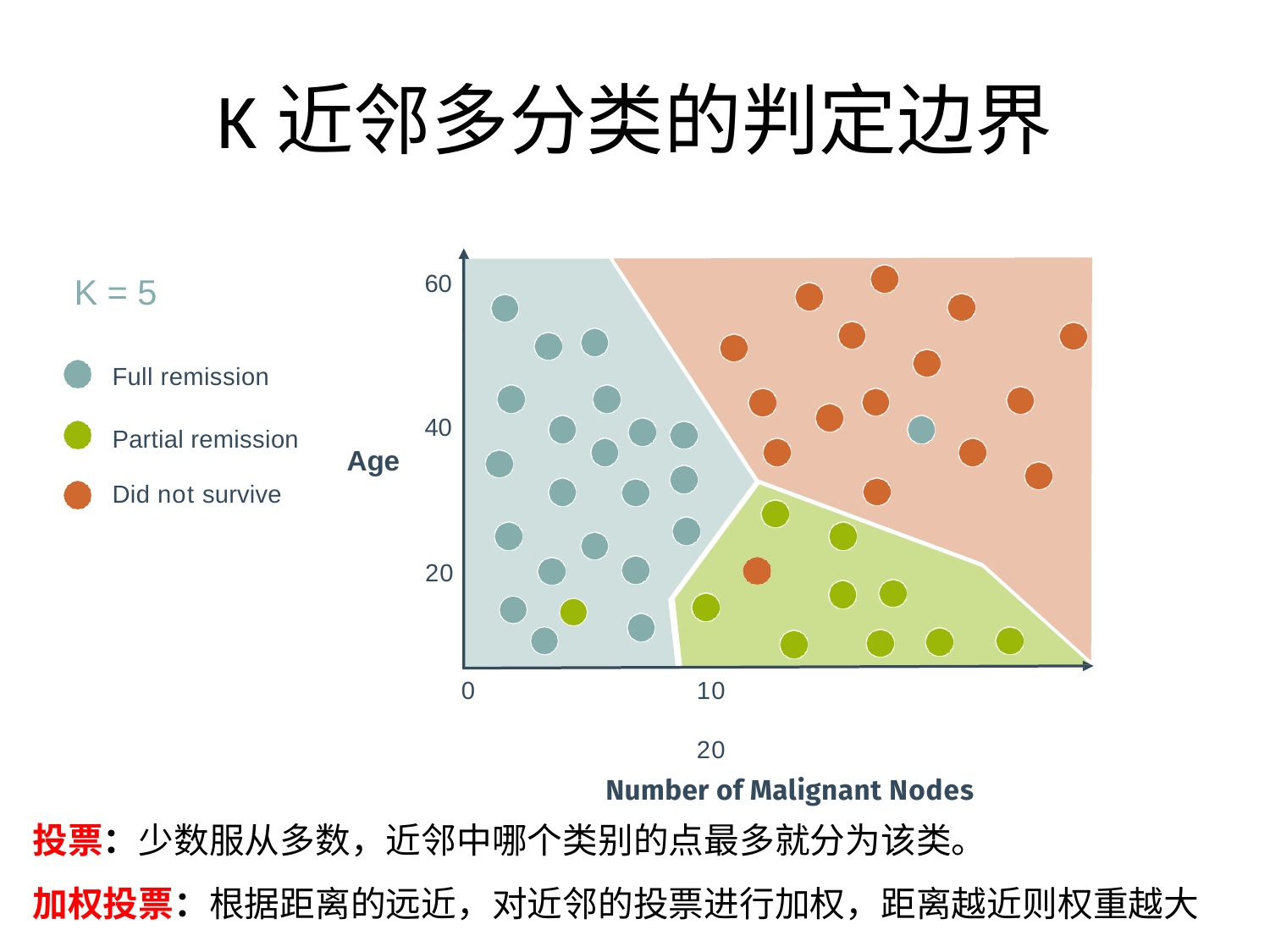

# K近邻多分类的判定边界

60
K = 5

Full remission

Partial remission

40

Age
Did not survive

20

10	20
Number of Malignant Nodes
0
投票：少数服从多数，近邻中哪个类别的点最多就分为该类。
加权投票：根据距离的远近，对近邻的投票进行加权，距离越近则权重越大